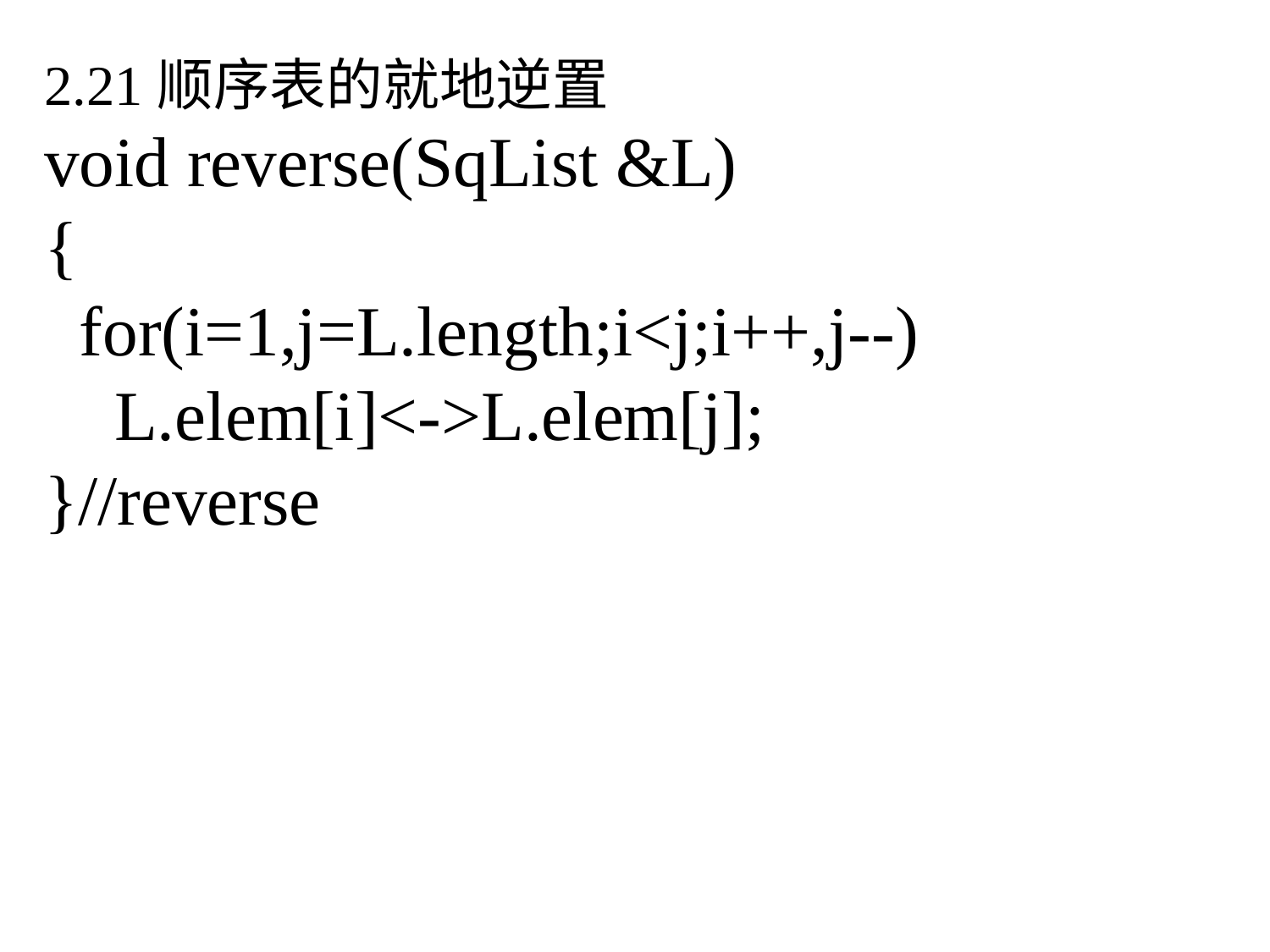

2.21顺序表的就地逆置
void reverse(SqList &L)
{
  for(i=1,j=L.length;i<j;i++,j--)
    L.elem[i]<->L.elem[j];
}//reverse